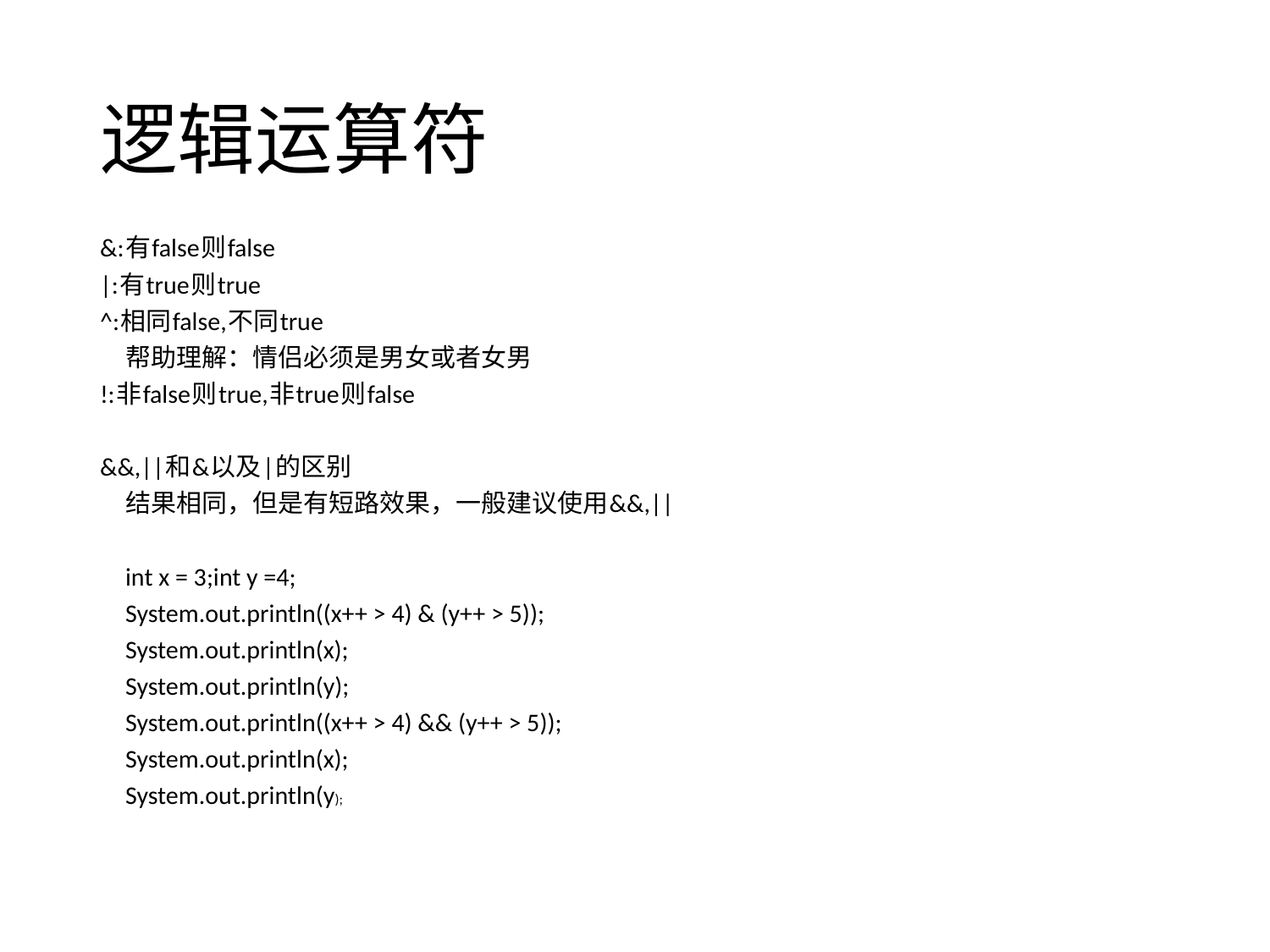

# 逻辑运算符
&:有false则false
|:有true则true
^:相同false,不同true
	帮助理解：情侣必须是男女或者女男
!:非false则true,非true则false

&&,||和&以及|的区别
	结果相同，但是有短路效果，一般建议使用&&,||

	int x = 3;int y =4;
	System.out.println((x++ > 4) & (y++ > 5));
	System.out.println(x);
	System.out.println(y);
	System.out.println((x++ > 4) && (y++ > 5));
	System.out.println(x);
	System.out.println(y);